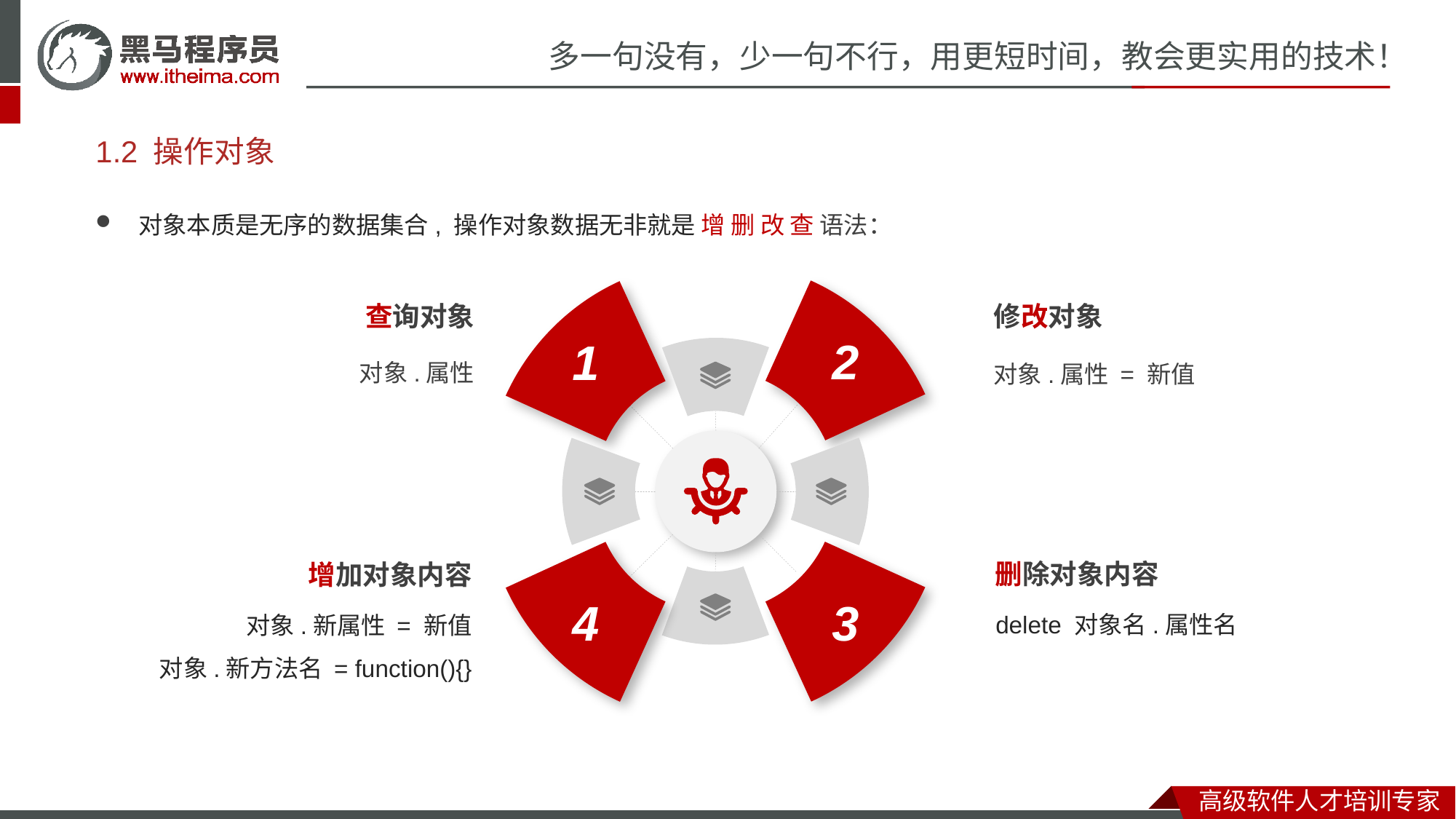

# 1.2 操作对象
对象本质是无序的数据集合, 操作对象数据无非就是 增 删 改 查 语法：
2
1
查询对象
修改对象

对象.属性
对象.属性 = 新值

3
4
删除对象内容
增加对象内容

delete 对象名.属性名
对象.新属性 = 新值
对象.新方法名 = function(){}